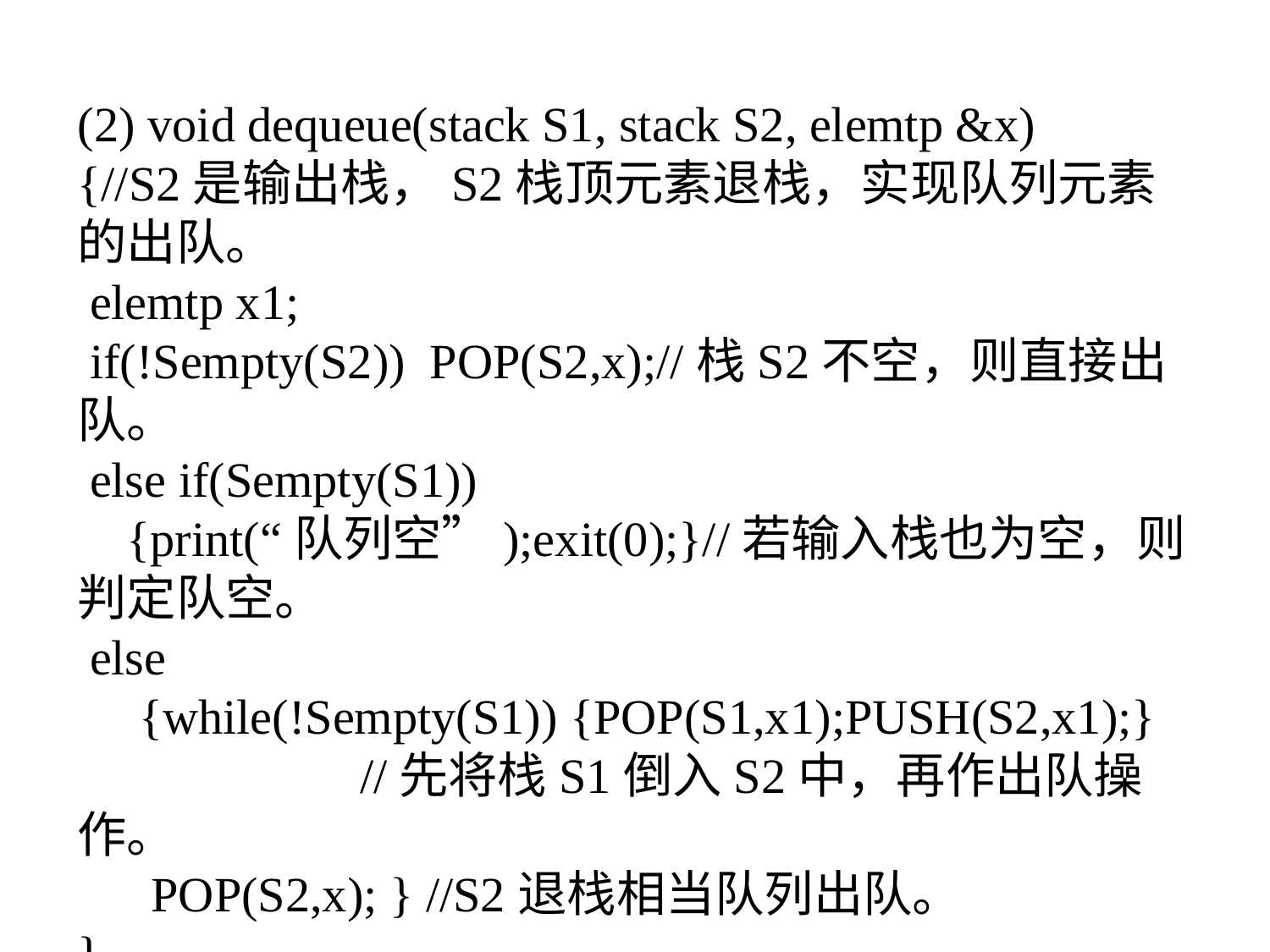

(2) void dequeue(stack S1, stack S2, elemtp &x)
{//S2是输出栈，S2栈顶元素退栈，实现队列元素的出队。
 elemtp x1;
 if(!Sempty(S2))  POP(S2,x);//栈S2不空，则直接出队。
 else if(Sempty(S1))
    {print(“队列空”);exit(0);}//若输入栈也为空，则判定队空。
 else
     {while(!Sempty(S1)) {POP(S1,x1);PUSH(S2,x1);}
                       //先将栈S1倒入S2中，再作出队操作。
      POP(S2,x); } //S2退栈相当队列出队。
}